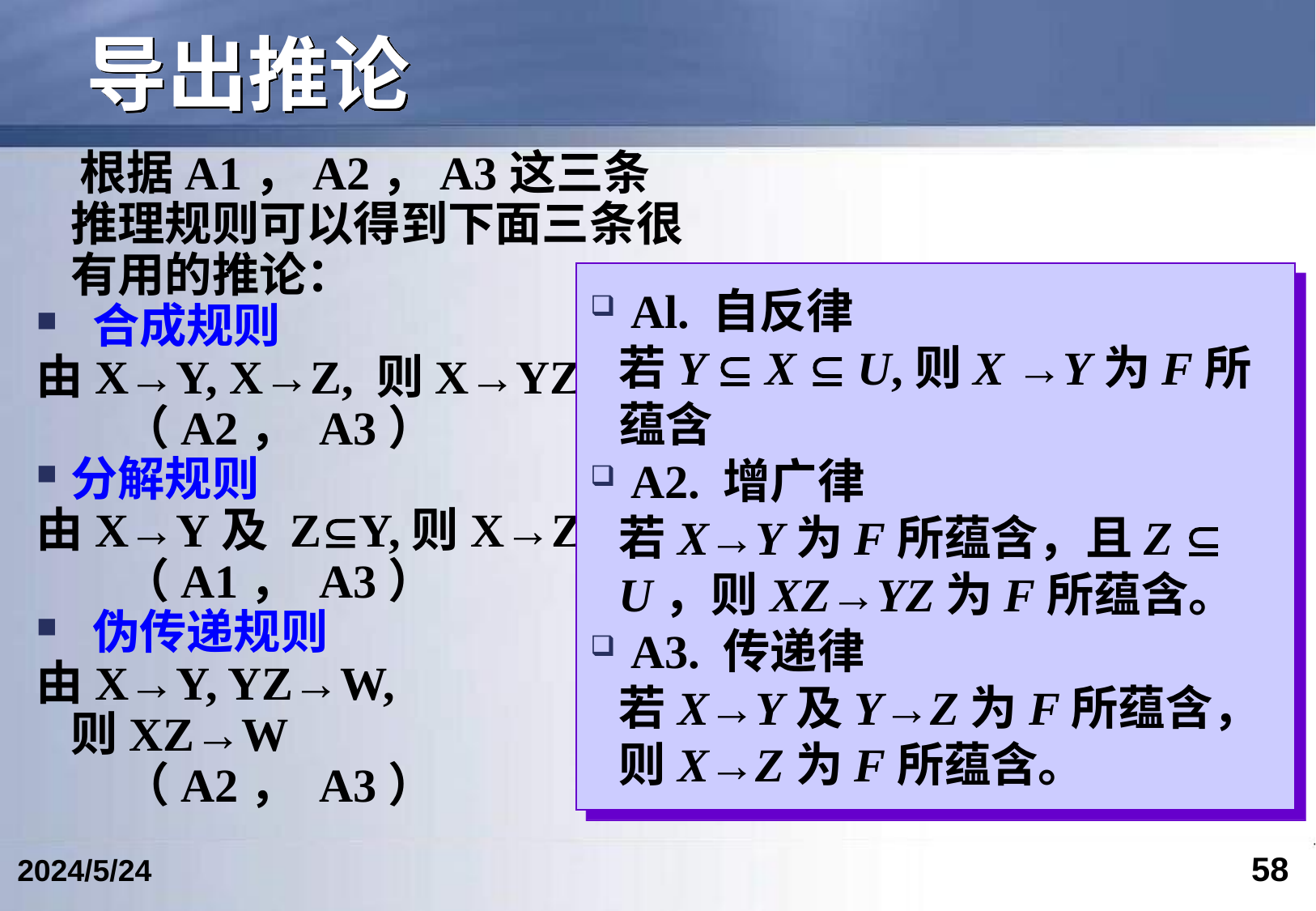

# 导出推论
   根据A1，A2，A3这三条推理规则可以得到下面三条很有用的推论：
 合成规则
由X→Y, X→Z, 则X→YZ
       （A2， A3）
分解规则
由X→Y及 Z⊆Y,则X→Z
       （A1， A3）
 伪传递规则
由X→Y, YZ→W,
则XZ→W
       （A2， A3）
 Al. 自反律
若Y ⊆ X ⊆ U,则X →Y为F所蕴含
 A2. 增广律
若X→Y为F所蕴含，且Z ⊆ U，则XZ→YZ为F所蕴含。
 A3. 传递律
若X→Y及Y→Z为F所蕴含，则X→Z为F所蕴含。
58
2024/5/24